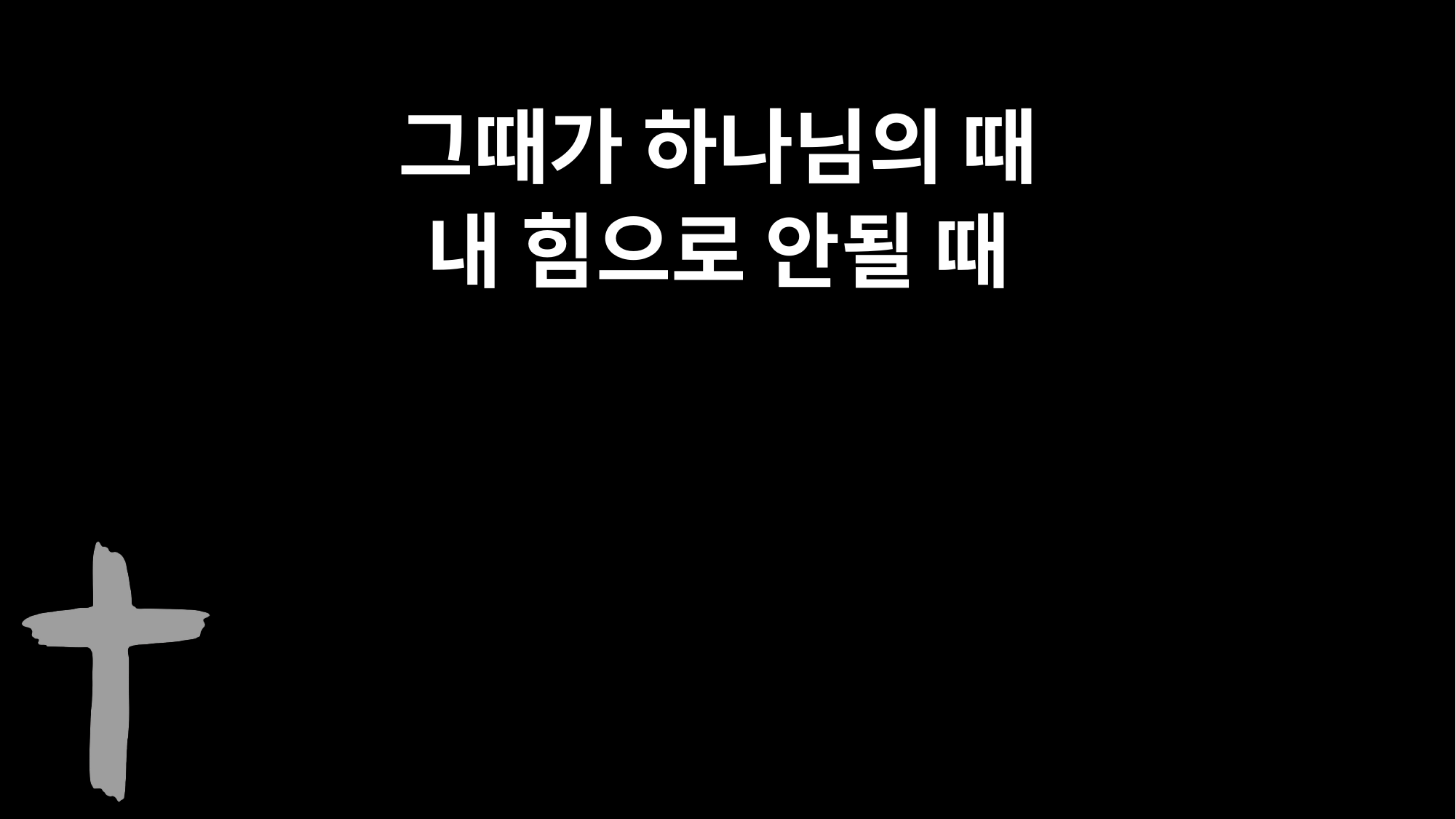

그때가 하나님의 때
내 힘으로 안될 때